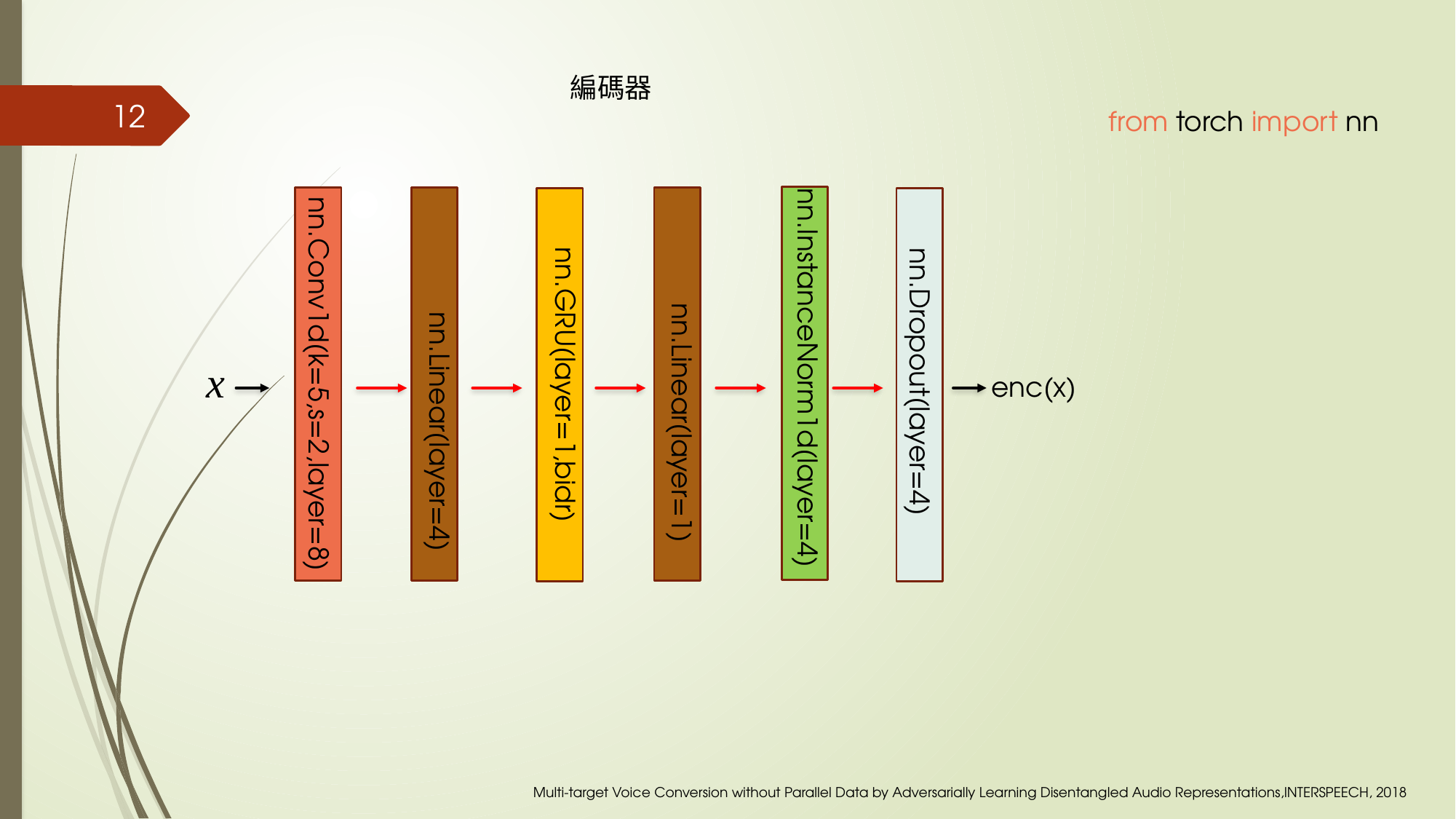

編碼器
12
from torch import nn

nn.GRU(layer=1,bidr)
nn.Linear(layer=1)
nn.Linear(layer=4)
x
nn.InstanceNorm1d(layer=4)
nn.Dropout(layer=4)
nn.Conv1d(k=5,s=2,layer=8)
enc(x)
Multi-target Voice Conversion without Parallel Data by Adversarially Learning Disentangled Audio Representations,INTERSPEECH, 2018